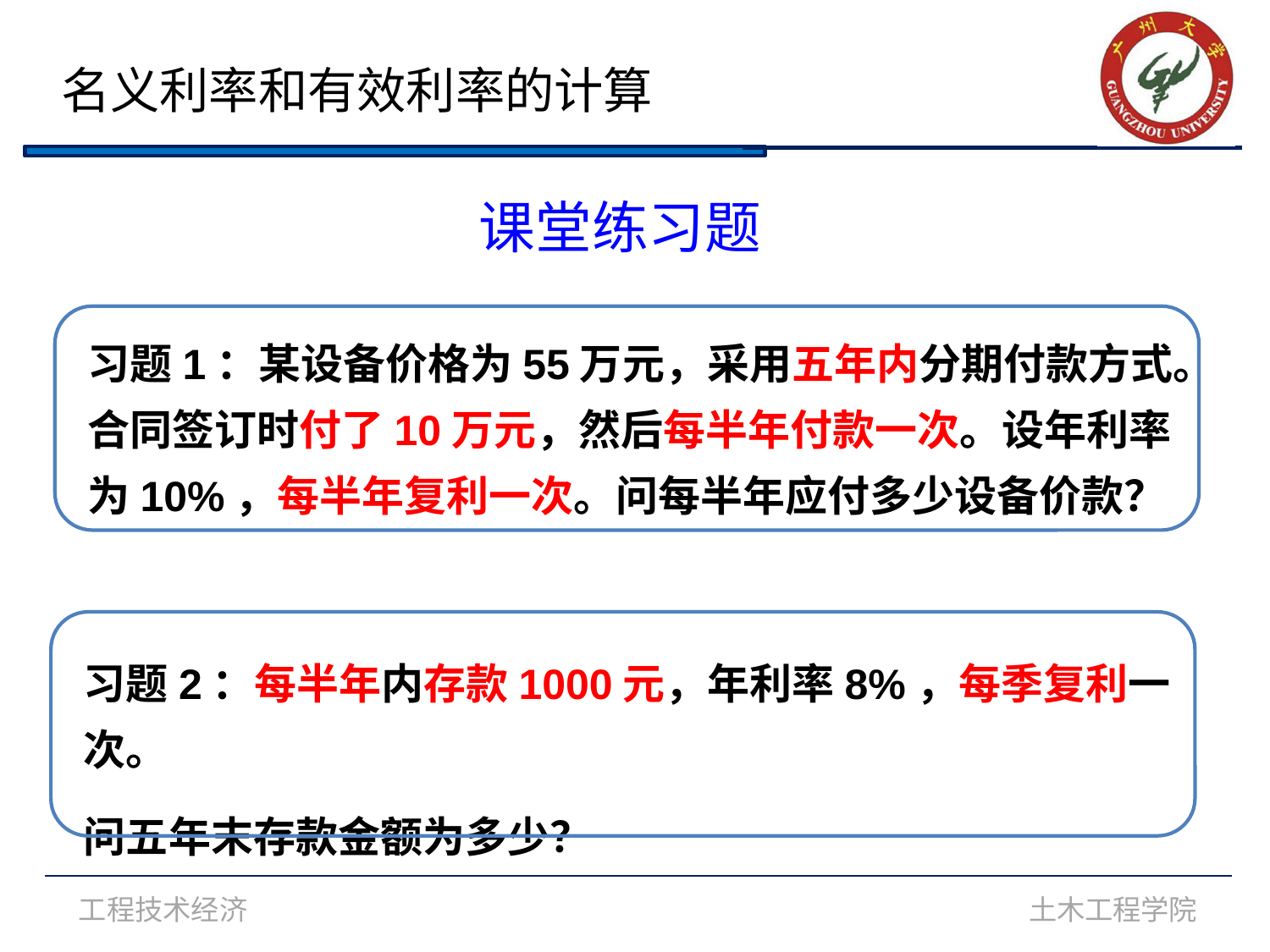

名义利率和有效利率的计算
课堂练习题

习题1：某设备价格为55万元，采用五年内分期付款方式。合同签订时付了10万元，然后每半年付款一次。设年利率为10%，每半年复利一次。问每半年应付多少设备价款？

习题2：每半年内存款1000元，年利率8%，每季复利一次。
问五年末存款金额为多少？